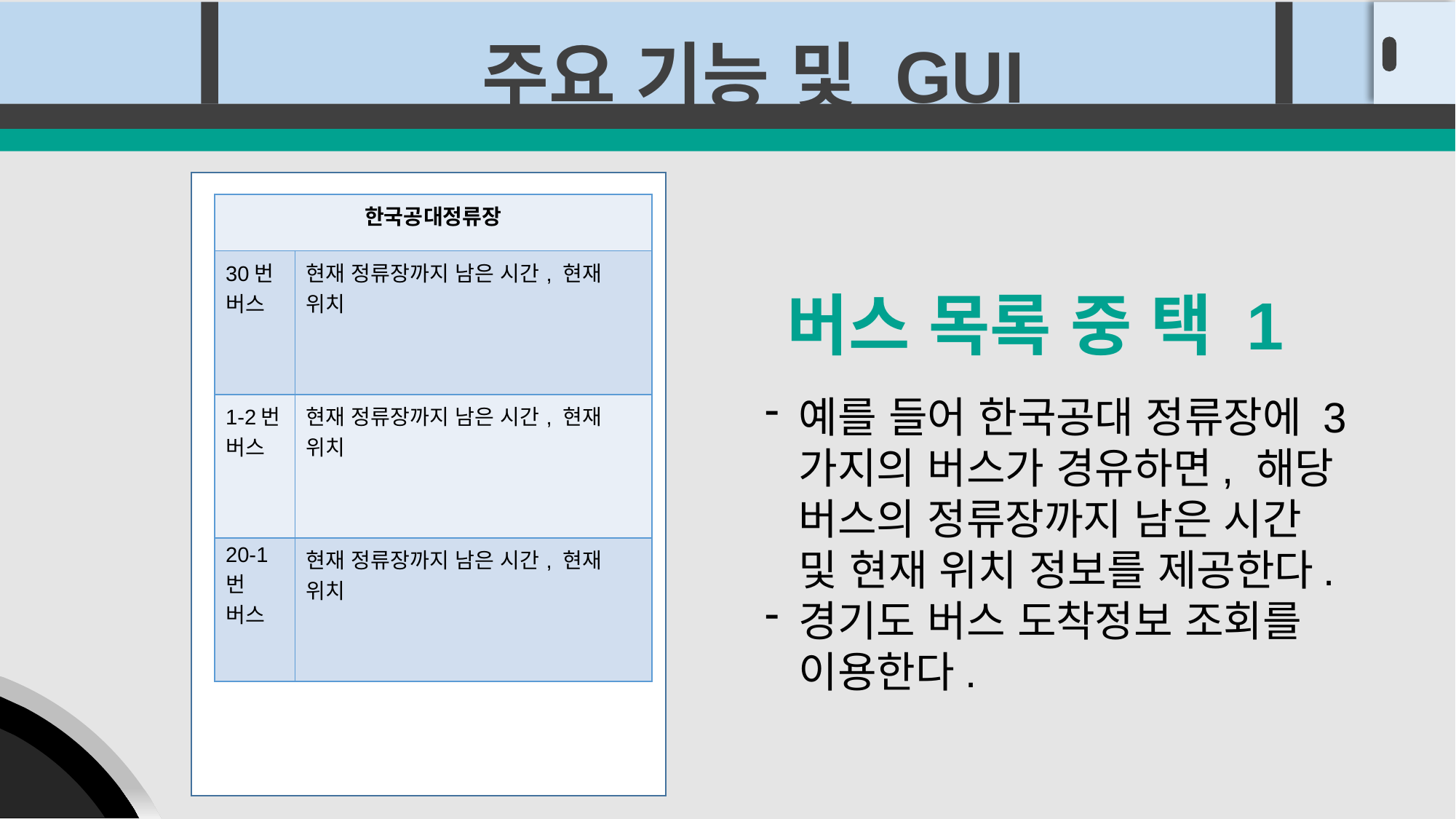

주요 기능 및 GUI

| 한국공대정류장 | 시흥시 |
| --- | --- |
| 30번 버스 | 현재 정류장까지 남은 시간, 현재 위치 |
| 1-2번 버스 | 현재 정류장까지 남은 시간, 현재 위치 |
| 20-1번 버스 | 현재 정류장까지 남은 시간, 현재 위치 |
버스 목록 중 택 1
예를 들어 한국공대 정류장에 3가지의 버스가 경유하면, 해당 버스의 정류장까지 남은 시간 및 현재 위치 정보를 제공한다.
경기도 버스 도착정보 조회를 이용한다.